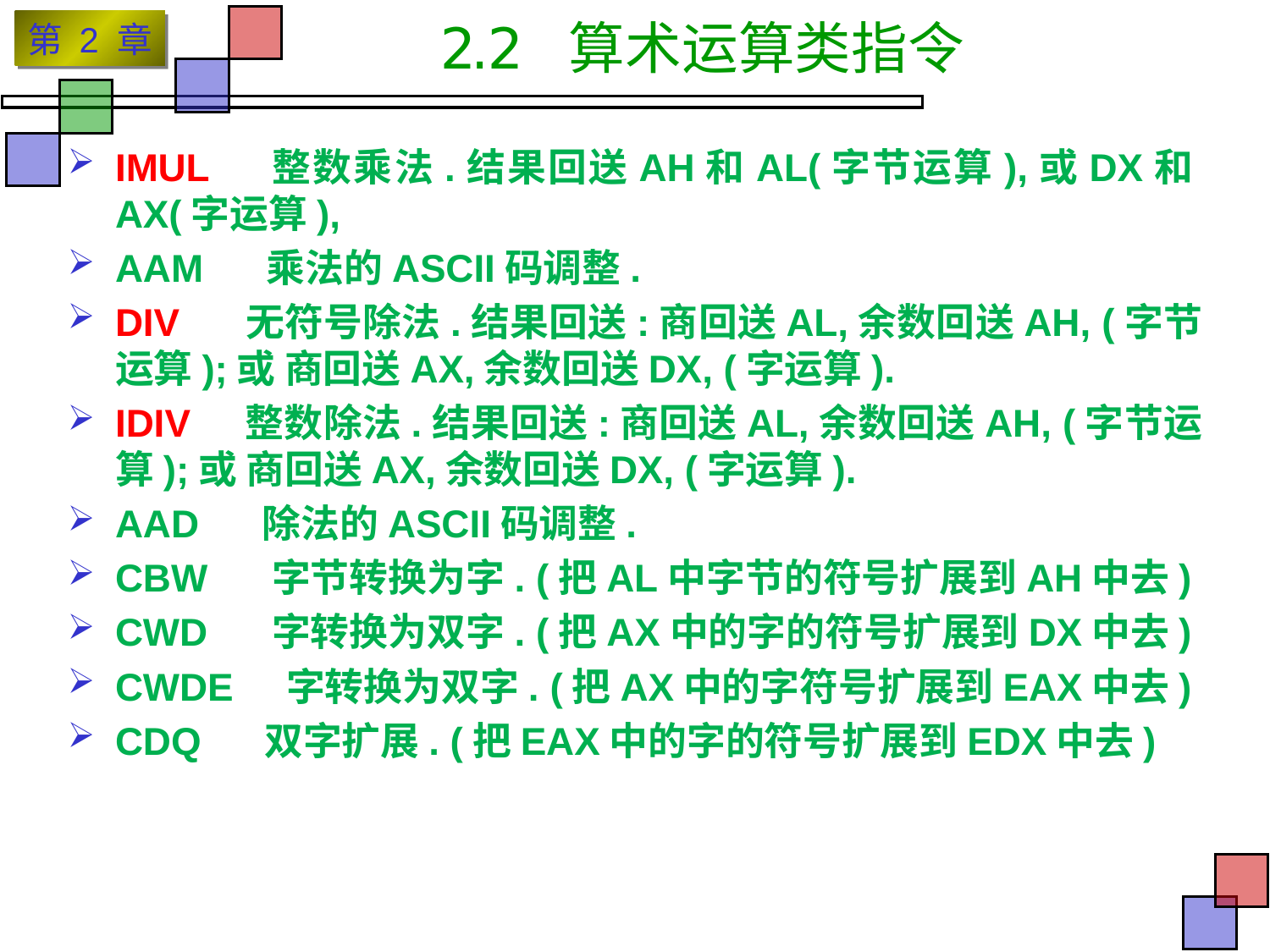

# 2.2  算术运算类指令
IMUL    整数乘法.结果回送AH和AL(字节运算),或DX和AX(字运算),
AAM     乘法的ASCII码调整.
DIV     无符号除法.结果回送:商回送AL,余数回送AH, (字节运算);或 商回送AX,余数回送DX, (字运算).
IDIV    整数除法.结果回送:商回送AL,余数回送AH, (字节运算);或 商回送AX,余数回送DX, (字运算).
AAD     除法的ASCII码调整.
CBW     字节转换为字. (把AL中字节的符号扩展到AH中去)
CWD     字转换为双字. (把AX中的字的符号扩展到DX中去)
CWDE    字转换为双字. (把AX中的字符号扩展到EAX中去)
CDQ     双字扩展. (把EAX中的字的符号扩展到EDX中去)